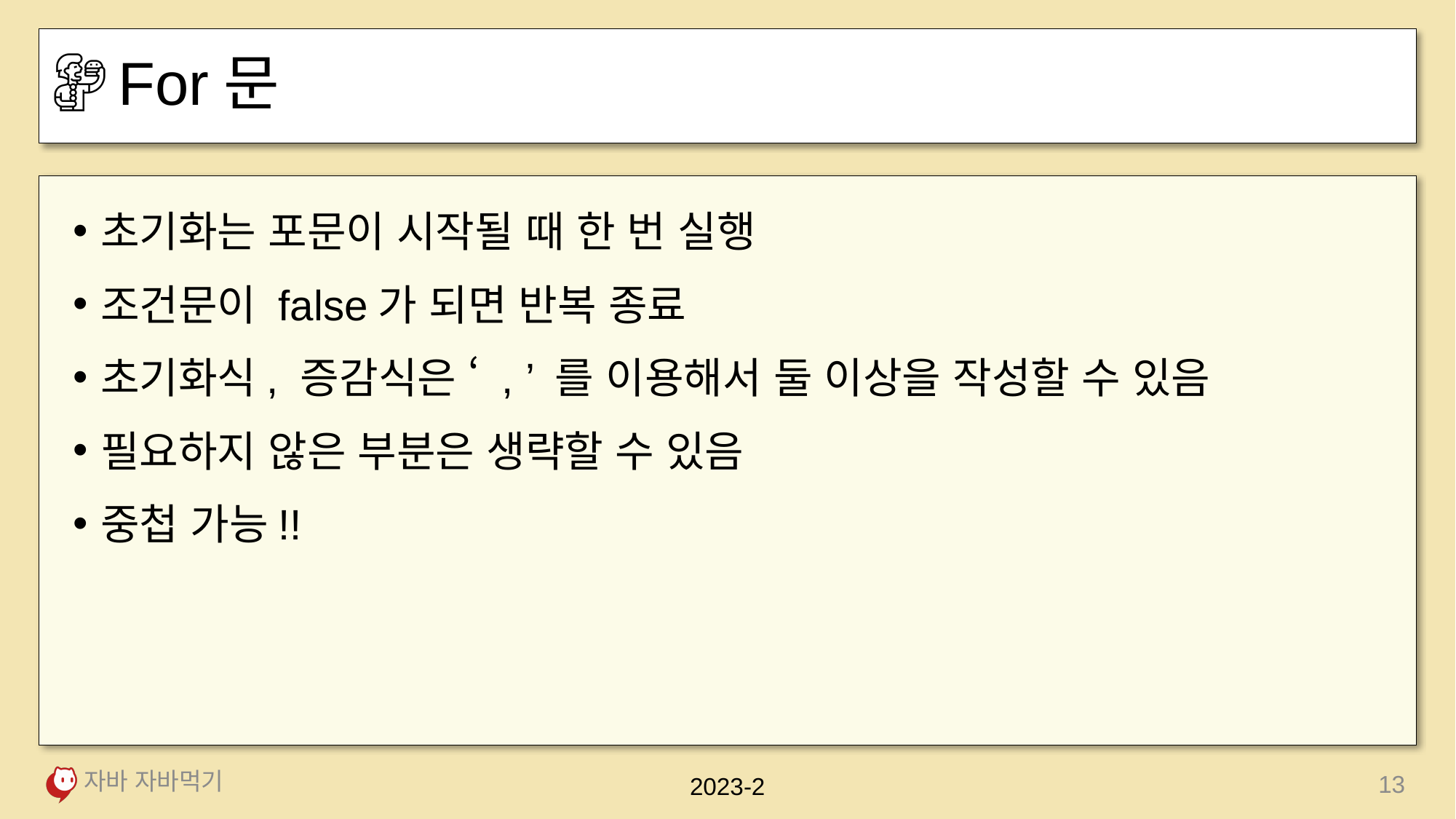

# For문
초기화는 포문이 시작될 때 한 번 실행
조건문이 false가 되면 반복 종료
초기화식, 증감식은 ‘ , ’ 를 이용해서 둘 이상을 작성할 수 있음
필요하지 않은 부분은 생략할 수 있음
중첩 가능!!
자바 자바먹기
13